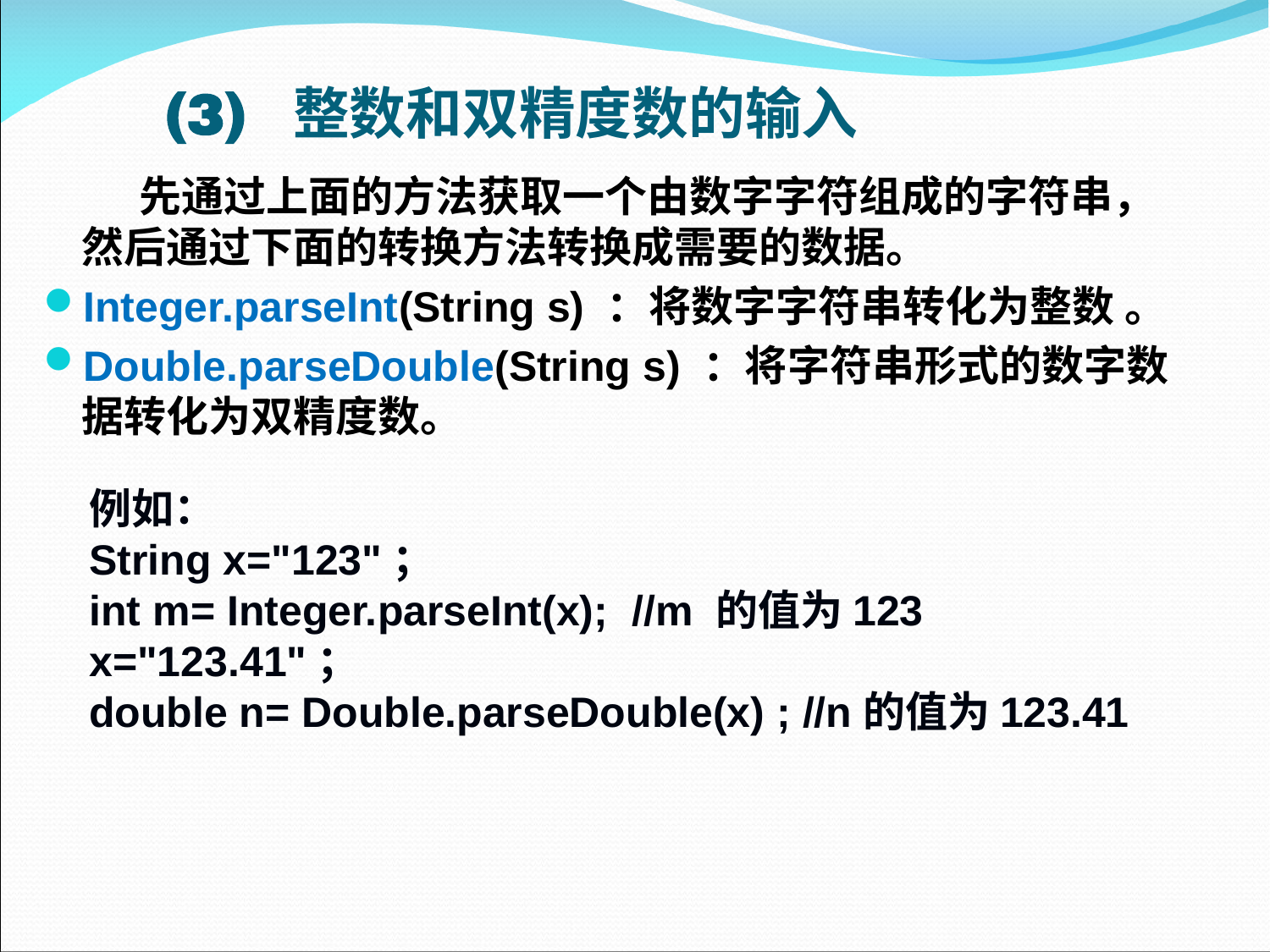

# (3)  整数和双精度数的输入
         先通过上面的方法获取一个由数字字符组成的字符串，然后通过下面的转换方法转换成需要的数据。
Integer.parseInt(String s) ：将数字字符串转化为整数 。
Double.parseDouble(String s) ：将字符串形式的数字数据转化为双精度数。
例如：
String x="123"；
int m= Integer.parseInt(x);  //m 的值为123
x="123.41"；
double n= Double.parseDouble(x) ; //n的值为123.41